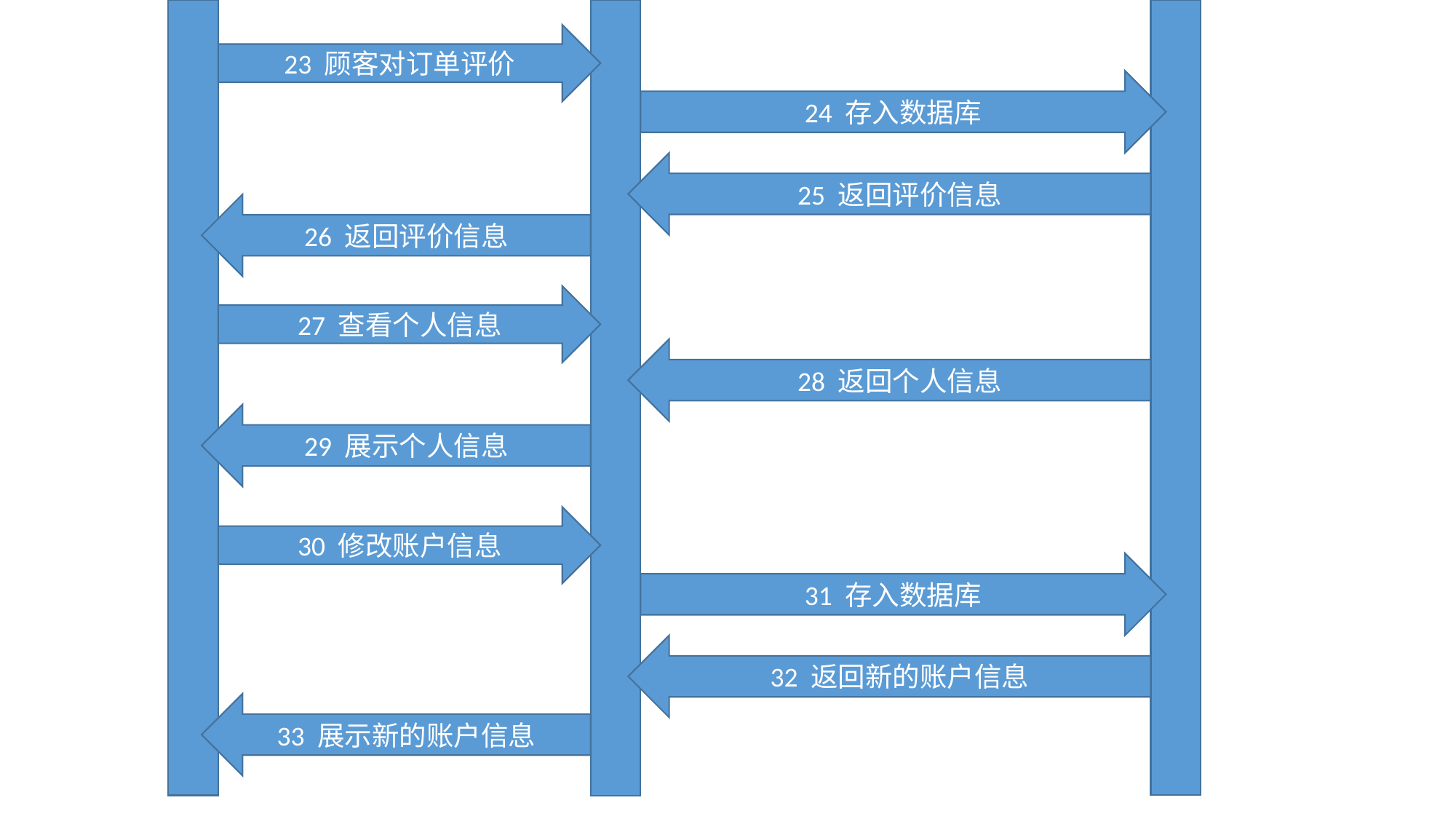

23 顾客对订单评价
24 存入数据库
25 返回评价信息
26 返回评价信息
27 查看个人信息
28 返回个人信息
29 展示个人信息
30 修改账户信息
31 存入数据库
32 返回新的账户信息
33 展示新的账户信息